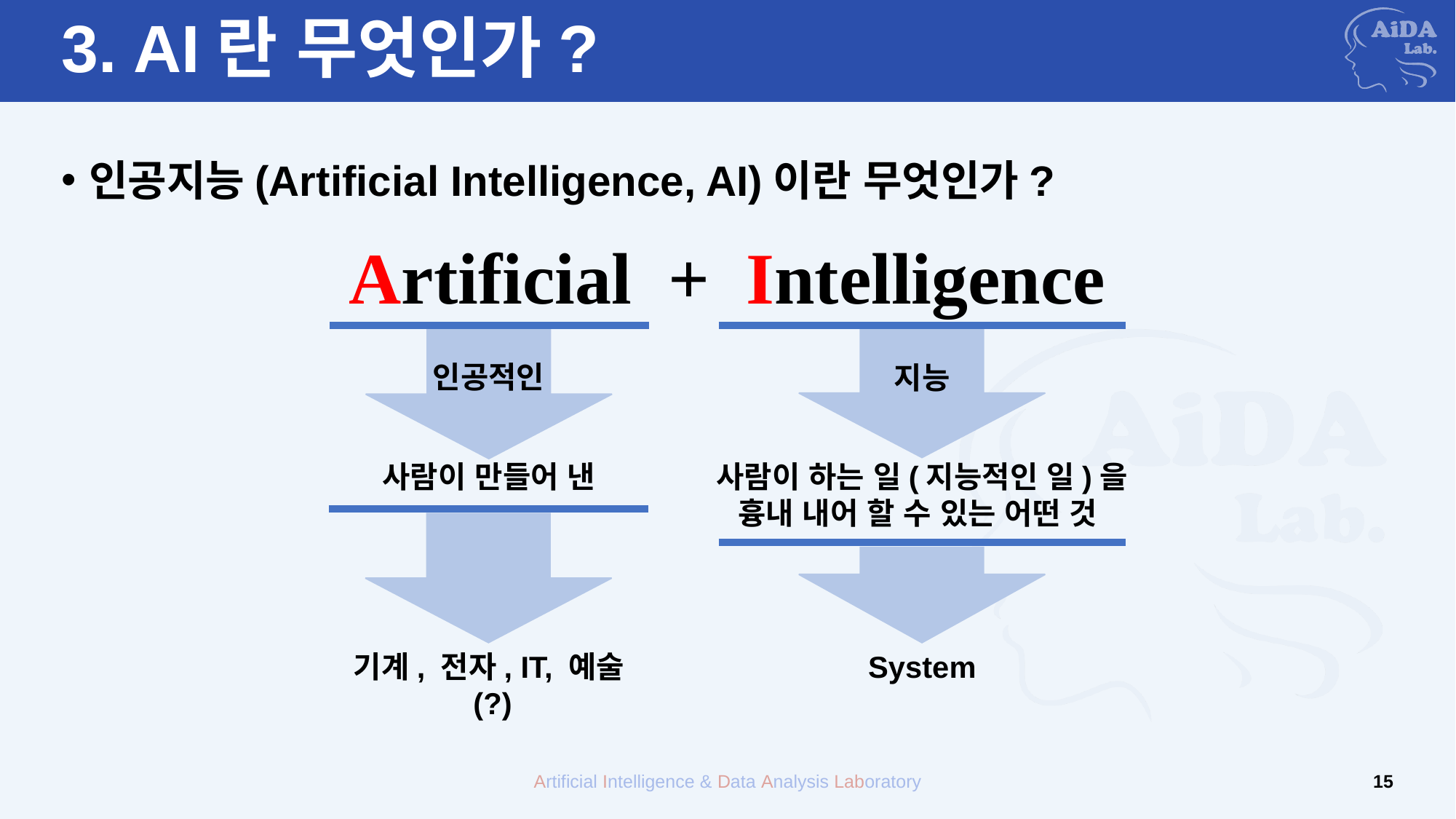

# 3. AI란 무엇인가?
인공지능(Artificial Intelligence, AI)이란 무엇인가?
Artificial  +  Intelligence

인공적인
사람이 만들어 낸

지능
사람이 하는 일(지능적인 일)을
흉내 내어 할 수 있는 어떤 것

기계, 전자, IT, 예술(?)

System
Artificial Intelligence & Data Analysis Laboratory
15